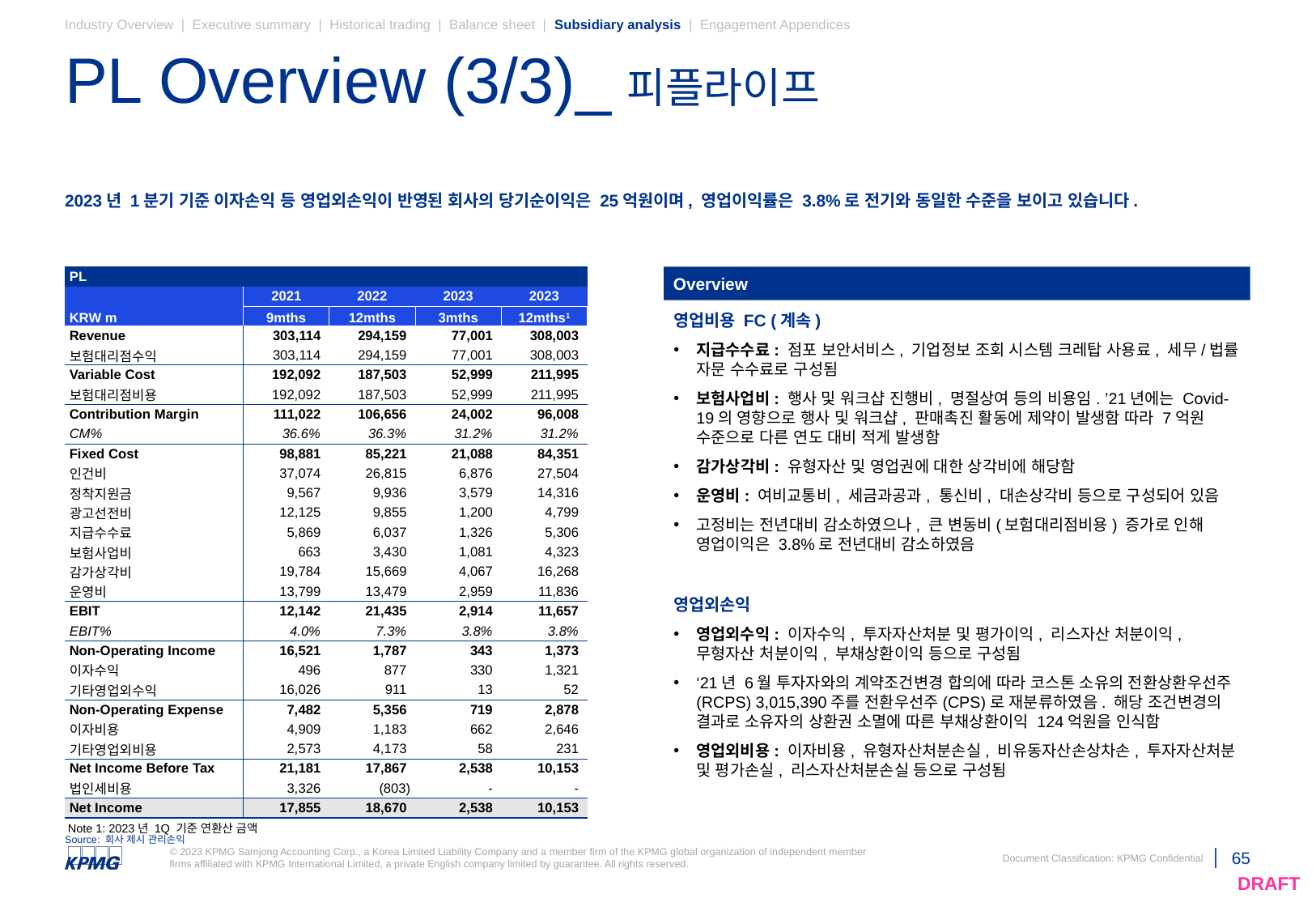

Industry Overview  |  Executive summary  |  Historical trading  |  Balance sheet  |  Subsidiary analysis  |  Engagement Appendices
# PL Overview (3/3)_피플라이프
2023년 1분기 기준 이자손익 등 영업외손익이 반영된 회사의 당기순이익은 25억원이며, 영업이익률은 3.8%로 전기와 동일한 수준을 보이고 있습니다.
| PL |  |  |  |  |
| --- | --- | --- | --- | --- |
|  | 2021 | 2022 | 2023 | 2023 |
| KRW m | 9mths | 12mths | 3mths | 12mths1 |
| Revenue | 303,114 | 294,159 | 77,001 | 308,003 |
| 보험대리점수익 | 303,114 | 294,159 | 77,001 | 308,003 |
| Variable Cost | 192,092 | 187,503 | 52,999 | 211,995 |
| 보험대리점비용 | 192,092 | 187,503 | 52,999 | 211,995 |
| Contribution Margin | 111,022 | 106,656 | 24,002 | 96,008 |
| CM% | 36.6% | 36.3% | 31.2% | 31.2% |
| Fixed Cost | 98,881 | 85,221 | 21,088 | 84,351 |
| 인건비 | 37,074 | 26,815 | 6,876 | 27,504 |
| 정착지원금 | 9,567 | 9,936 | 3,579 | 14,316 |
| 광고선전비 | 12,125 | 9,855 | 1,200 | 4,799 |
| 지급수수료 | 5,869 | 6,037 | 1,326 | 5,306 |
| 보험사업비 | 663 | 3,430 | 1,081 | 4,323 |
| 감가상각비 | 19,784 | 15,669 | 4,067 | 16,268 |
| 운영비 | 13,799 | 13,479 | 2,959 | 11,836 |
| EBIT | 12,142 | 21,435 | 2,914 | 11,657 |
| EBIT% | 4.0% | 7.3% | 3.8% | 3.8% |
| Non-Operating Income | 16,521 | 1,787 | 343 | 1,373 |
| 이자수익 | 496 | 877 | 330 | 1,321 |
| 기타영업외수익 | 16,026 | 911 | 13 | 52 |
| Non-Operating Expense | 7,482 | 5,356 | 719 | 2,878 |
| 이자비용 | 4,909 | 1,183 | 662 | 2,646 |
| 기타영업외비용 | 2,573 | 4,173 | 58 | 231 |
| Net Income Before Tax | 21,181 | 17,867 | 2,538 | 10,153 |
| 법인세비용 | 3,326 | (803) | - | - |
| Net Income | 17,855 | 18,670 | 2,538 | 10,153 |
Overview
영업비용 FC (계속)
지급수수료: 점포 보안서비스, 기업정보 조회 시스템 크레탑 사용료, 세무/법률 자문 수수료로 구성됨
보험사업비: 행사 및 워크샵 진행비, 명절상여 등의 비용임. ’21년에는 Covid-19의 영향으로 행사 및 워크샵, 판매촉진 활동에 제약이 발생함 따라 7억원 수준으로 다른 연도 대비 적게 발생함
감가상각비: 유형자산 및 영업권에 대한 상각비에 해당함
운영비: 여비교통비, 세금과공과, 통신비, 대손상각비 등으로 구성되어 있음
고정비는 전년대비 감소하였으나, 큰 변동비(보험대리점비용) 증가로 인해 영업이익은 3.8%로 전년대비 감소하였음

영업외손익
영업외수익: 이자수익, 투자자산처분 및 평가이익, 리스자산 처분이익, 무형자산 처분이익, 부채상환이익 등으로 구성됨
‘21년 6월 투자자와의 계약조건변경 합의에 따라 코스톤 소유의 전환상환우선주(RCPS) 3,015,390주를 전환우선주(CPS)로 재분류하였음. 해당 조건변경의 결과로 소유자의 상환권 소멸에 따른 부채상환이익 124억원을 인식함
영업외비용: 이자비용, 유형자산처분손실, 비유동자산손상차손, 투자자산처분 및 평가손실, 리스자산처분손실 등으로 구성됨
Note 1: 2023년 1Q 기준 연환산 금액
Source: 회사 제시 관리손익